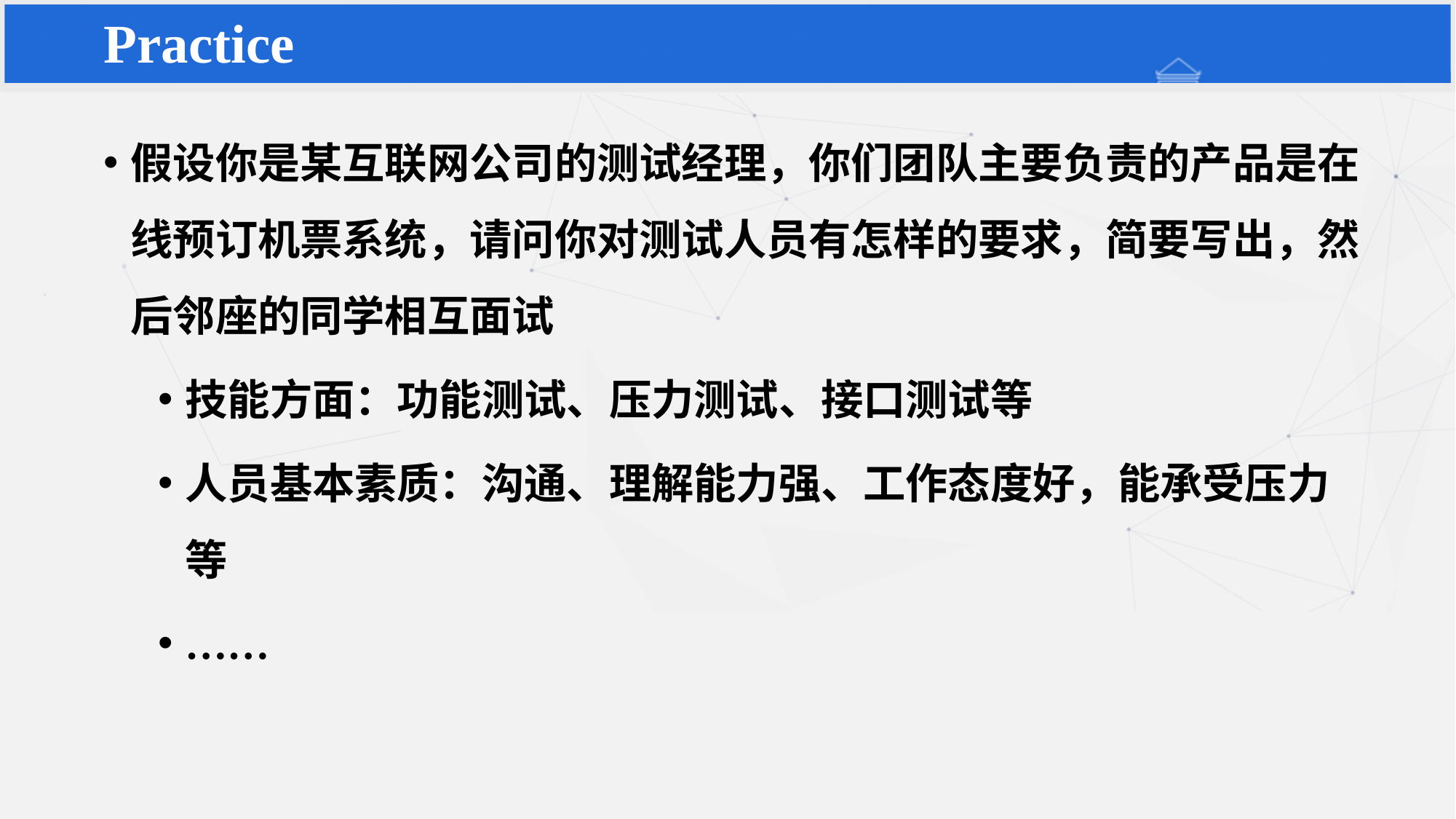

Practice
假设你是某互联网公司的测试经理，你们团队主要负责的产品是在线预订机票系统，请问你对测试人员有怎样的要求，简要写出，然后邻座的同学相互面试
技能方面：功能测试、压力测试、接口测试等
人员基本素质：沟通、理解能力强、工作态度好，能承受压力等
……